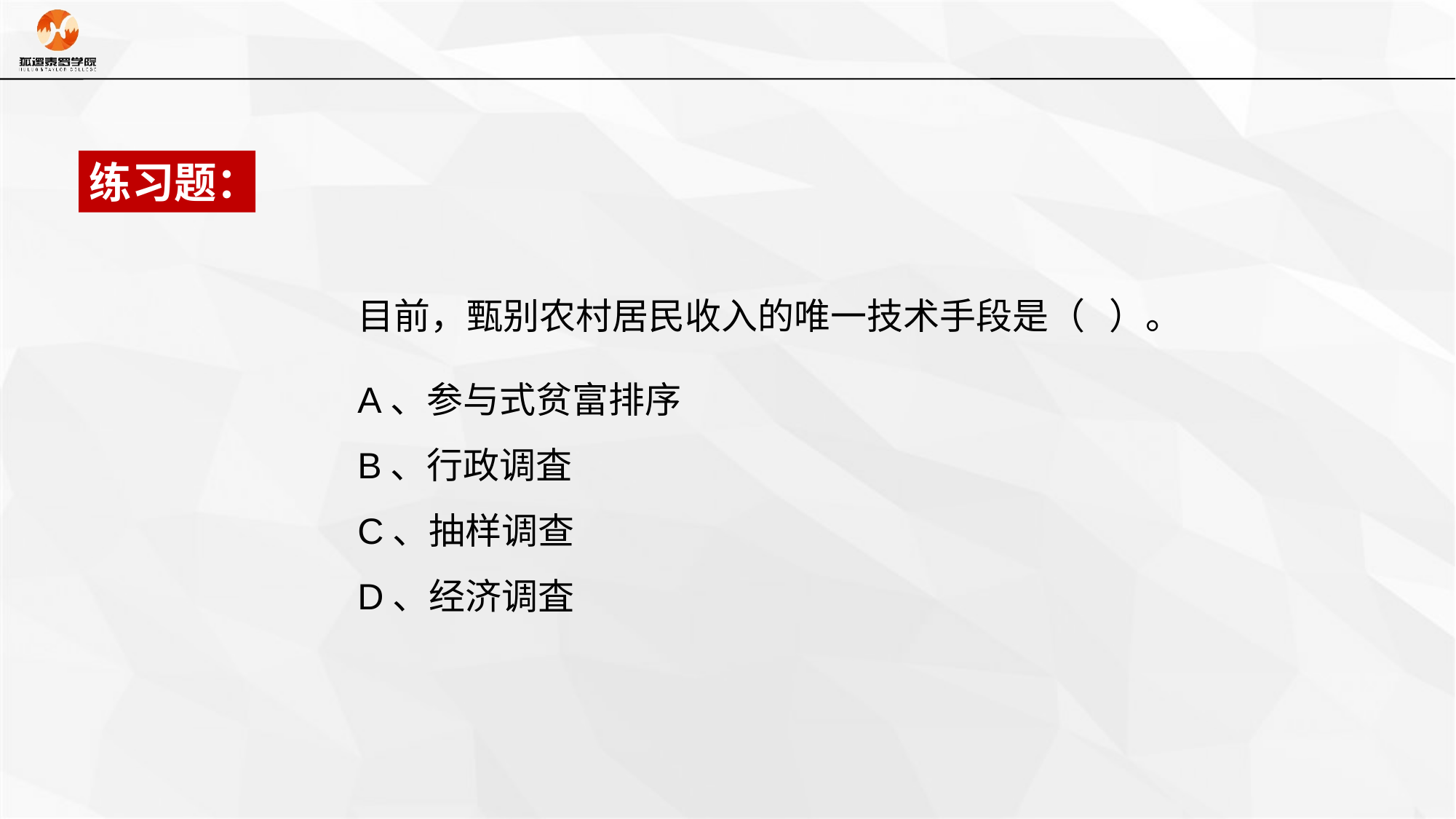

练习题：
目前，甄别农村居民收入的唯一技术手段是（   ）。
A、参与式贫富排序
B、行政调査
C、抽样调查
D、经济调査